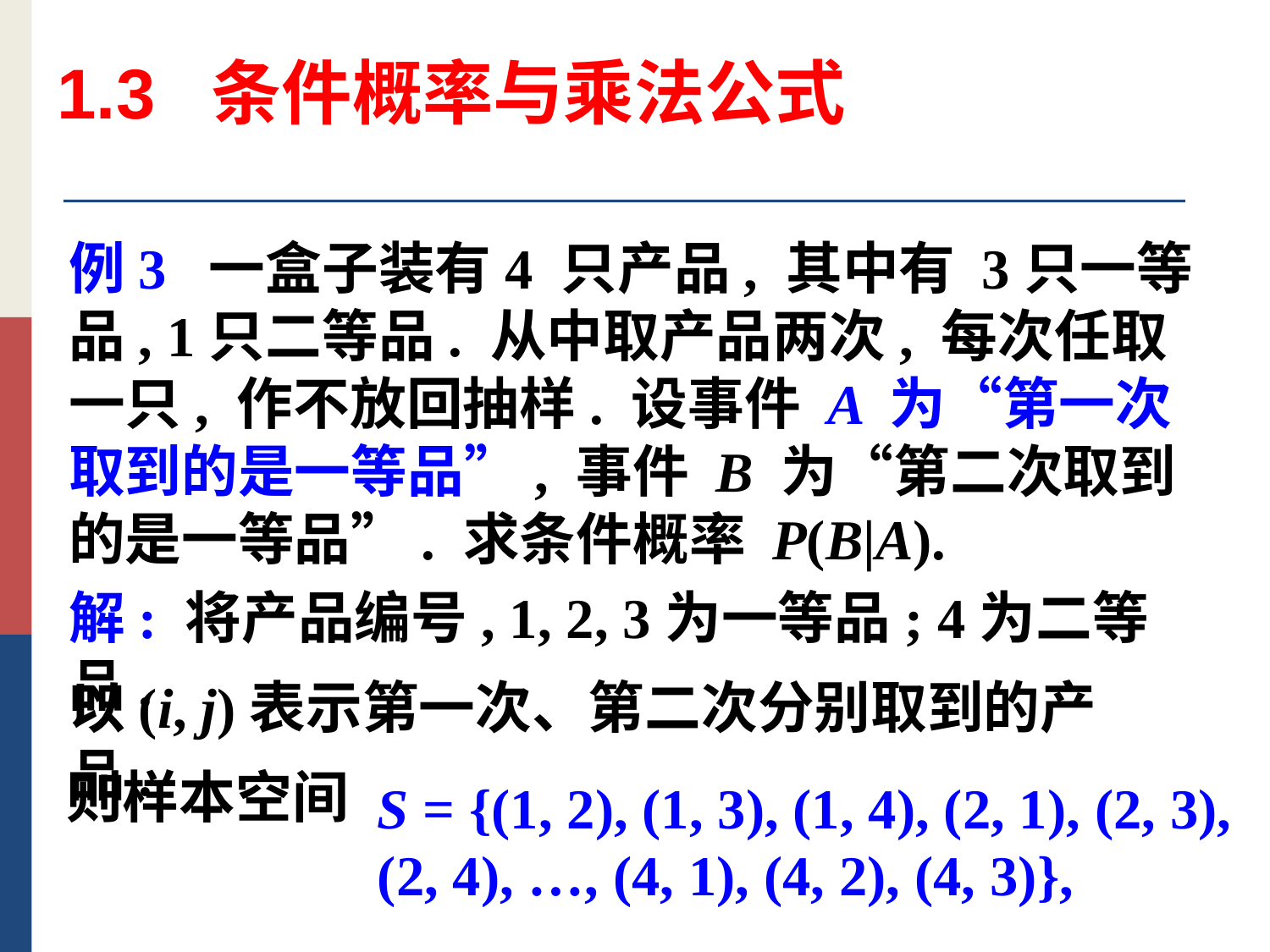

1.3  条件概率与乘法公式
例3  一盒子装有4 只产品, 其中有 3只一等品, 1只二等品. 从中取产品两次, 每次任取一只, 作不放回抽样. 设事件 A 为“第一次 取到的是一等品”, 事件 B 为“第二次取到的是一等品”. 求条件概率 P(B|A).
解: 将产品编号, 1, 2, 3为一等品; 4为二等品.
以(i, j)表示第一次、第二次分别取到的产品.
则样本空间
S = {(1, 2), (1, 3), (1, 4), (2, 1), (2, 3), (2, 4), …, (4, 1), (4, 2), (4, 3)},